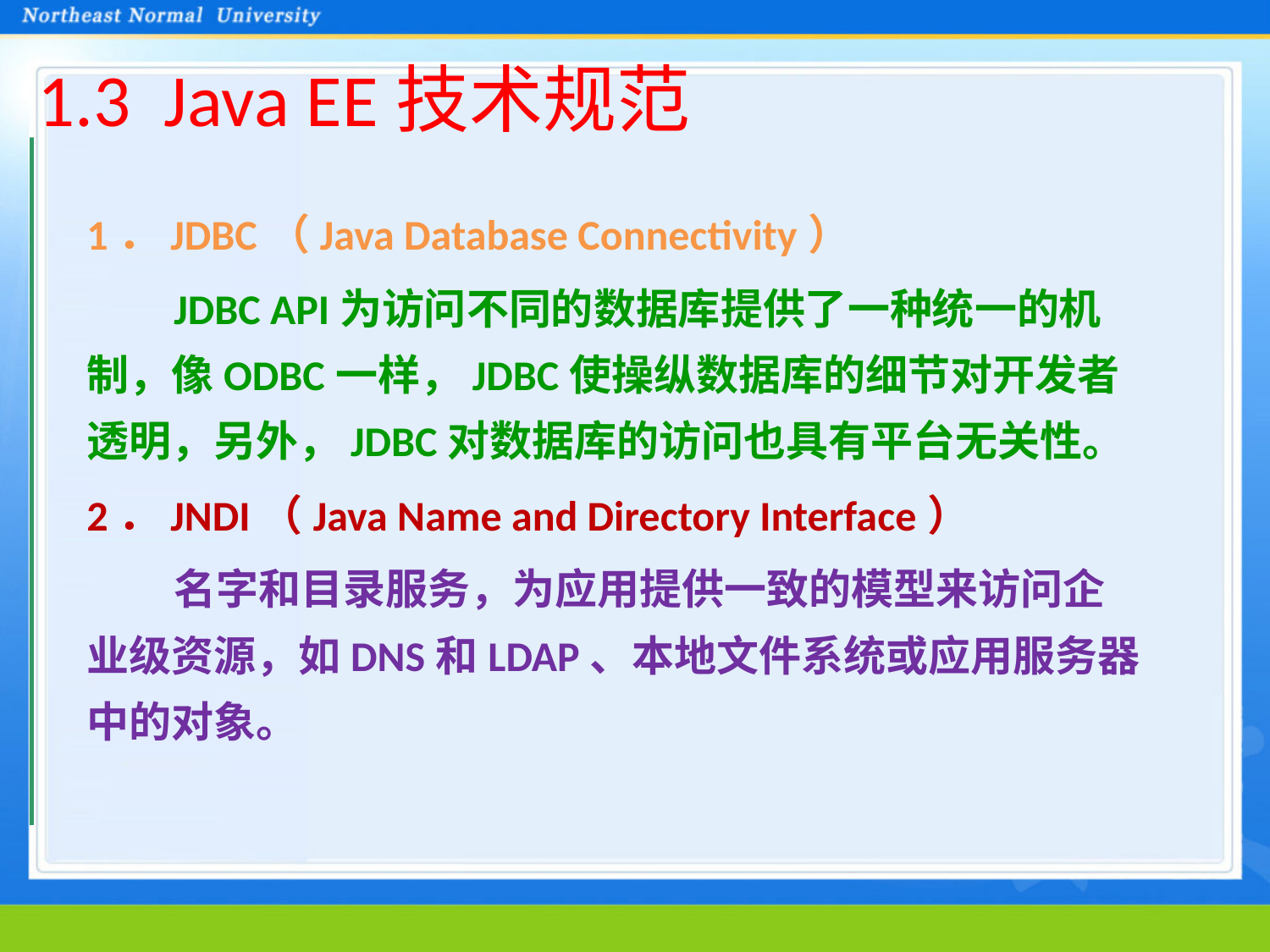

# 1.3  Java EE技术规范
1．JDBC（Java Database Connectivity）
JDBC API为访问不同的数据库提供了一种统一的机制，像ODBC一样，JDBC使操纵数据库的细节对开发者透明，另外，JDBC对数据库的访问也具有平台无关性。
2．JNDI（Java Name and Directory Interface）
名字和目录服务，为应用提供一致的模型来访问企业级资源，如DNS和LDAP、本地文件系统或应用服务器中的对象。